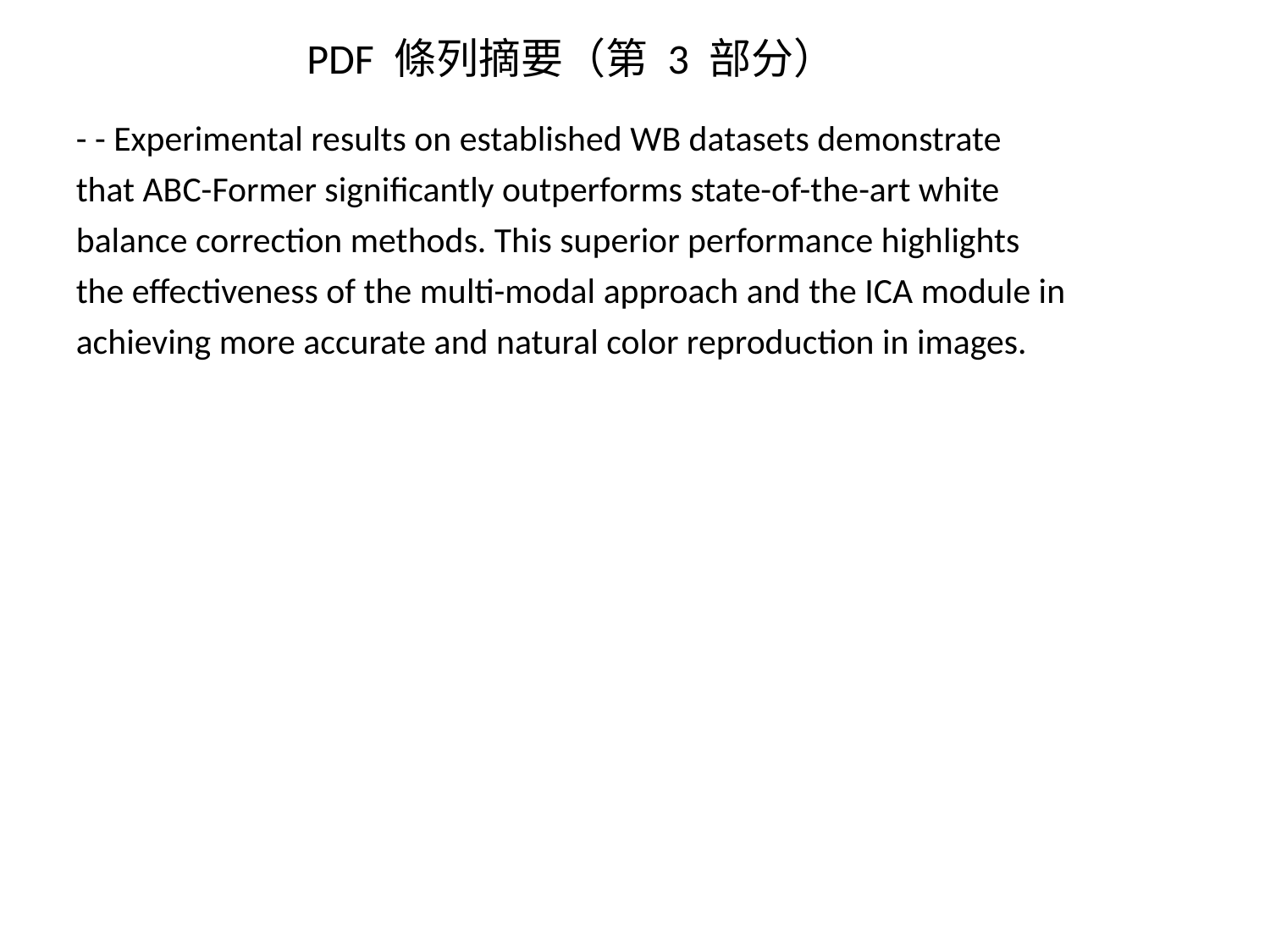

PDF 條列摘要（第 3 部分）

- - Experimental results on established WB datasets demonstrate that ABC-Former significantly outperforms state-of-the-art white balance correction methods. This superior performance highlights the effectiveness of the multi-modal approach and the ICA module in achieving more accurate and natural color reproduction in images.